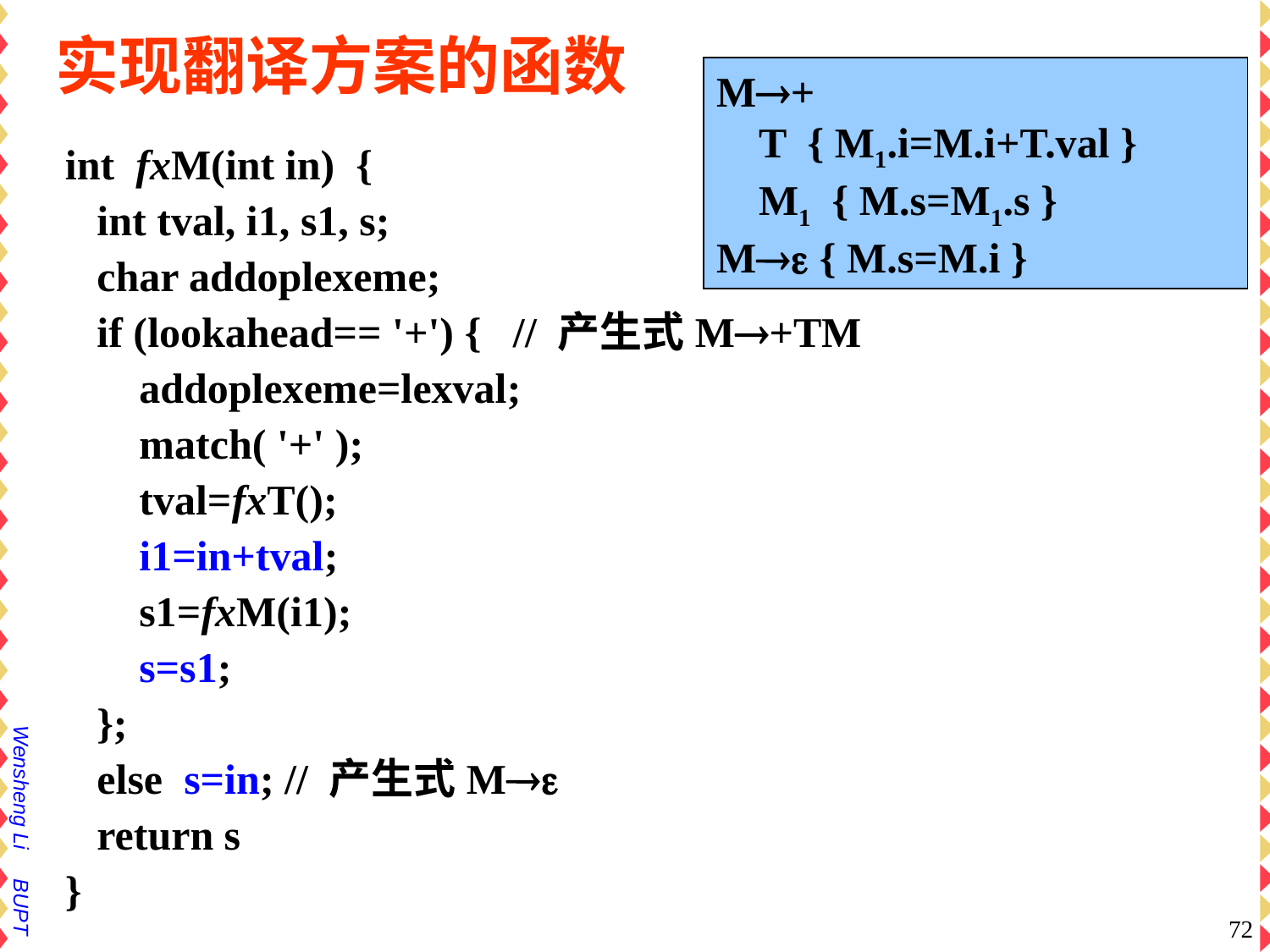

# 实现翻译方案的函数
M→+
    T  { M1.i=M.i+T.val }
    M1  { M.s=M1.s }
M→ε { M.s=M.i }
int  fxM(int in)  {
   int tval, i1, s1, s;
   char addoplexeme;
   if (lookahead== '+') {   // 产生式M→+TM
       addoplexeme=lexval;
       match( '+' );
       tval=fxT();
       i1=in+tval;
       s1=fxM(i1);
       s=s1;
   };
   else  s=in; // 产生式M→ε
   return s
}
72